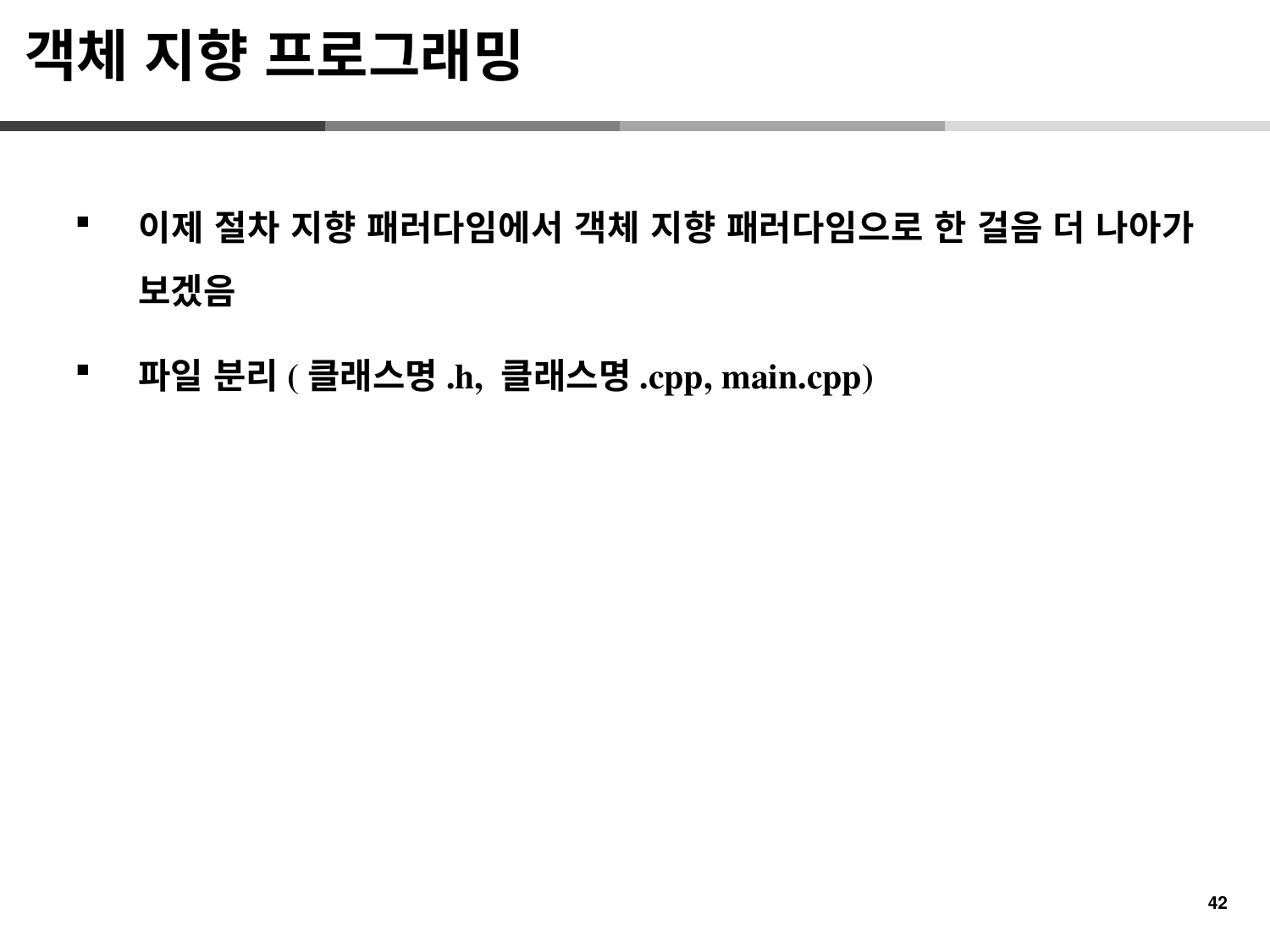

객체 지향 프로그래밍
이제 절차 지향 패러다임에서 객체 지향 패러다임으로 한 걸음 더 나아가 보겠음
파일 분리(클래스명.h, 클래스명.cpp, main.cpp)